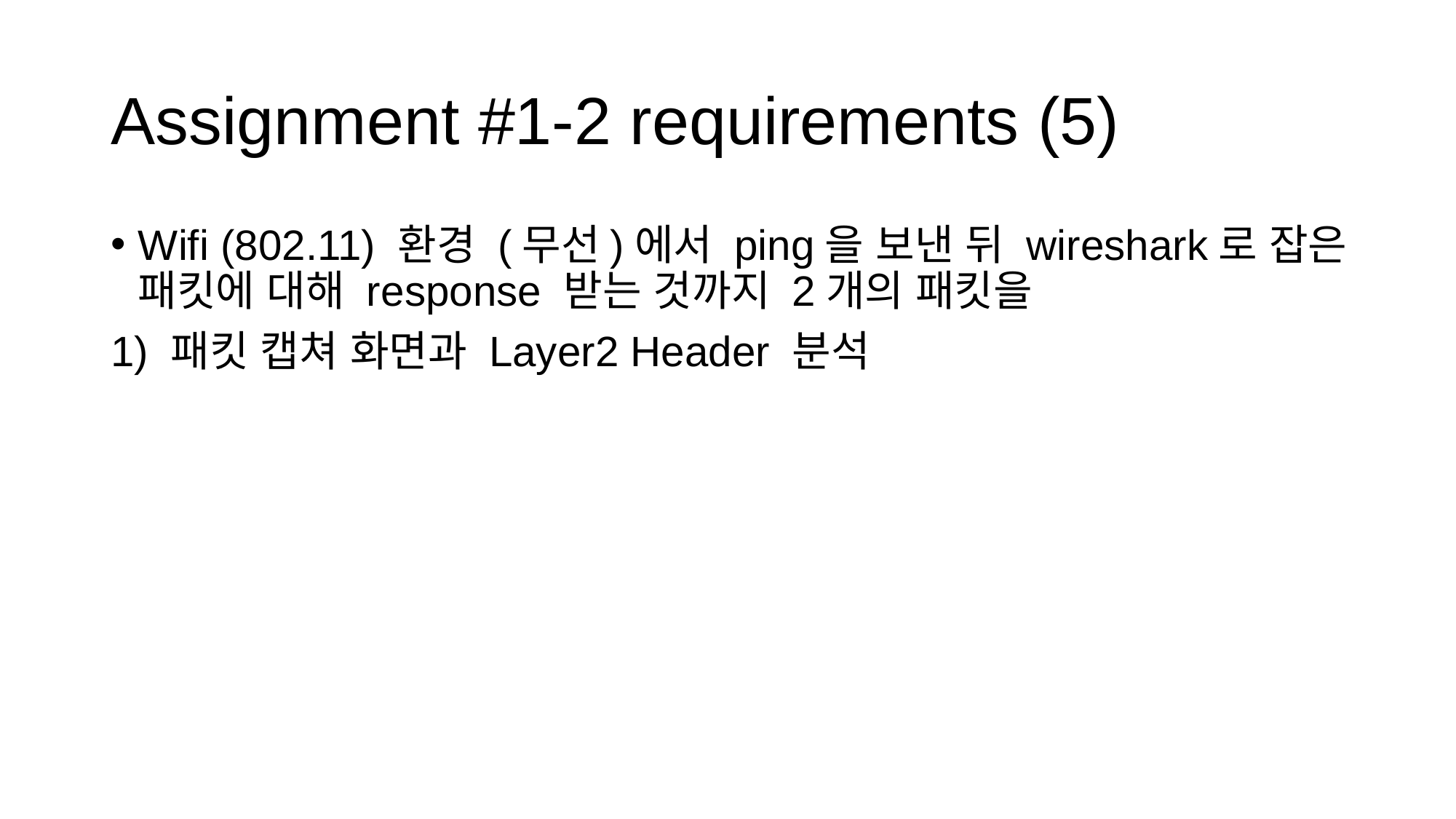

# Assignment #1-2 requirements (5)
Wifi (802.11) 환경 (무선)에서 ping을 보낸 뒤 wireshark로 잡은 패킷에 대해 response 받는 것까지 2개의 패킷을
1) 패킷 캡쳐 화면과 Layer2 Header 분석